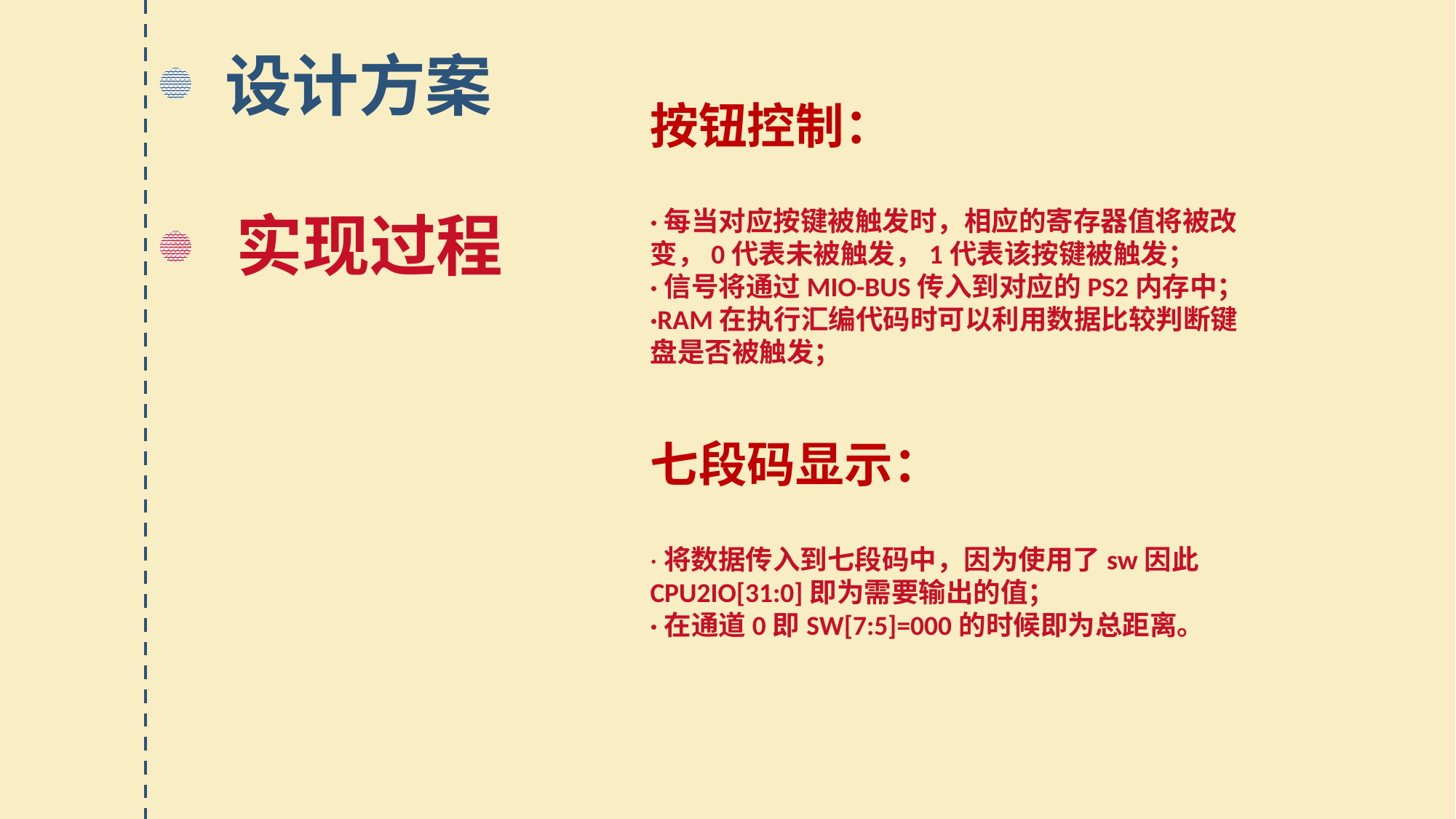

设计方案

按钮控制：

·每当对应按键被触发时，相应的寄存器值将被改变，0代表未被触发，1代表该按键被触发；
·信号将通过MIO-BUS传入到对应的PS2内存中；
·RAM在执行汇编代码时可以利用数据比较判断键盘是否被触发；

七段码显示：

·将数据传入到七段码中，因为使用了sw因此CPU2IO[31:0]即为需要输出的值；
·在通道0即SW[7:5]=000的时候即为总距离。

 实现过程